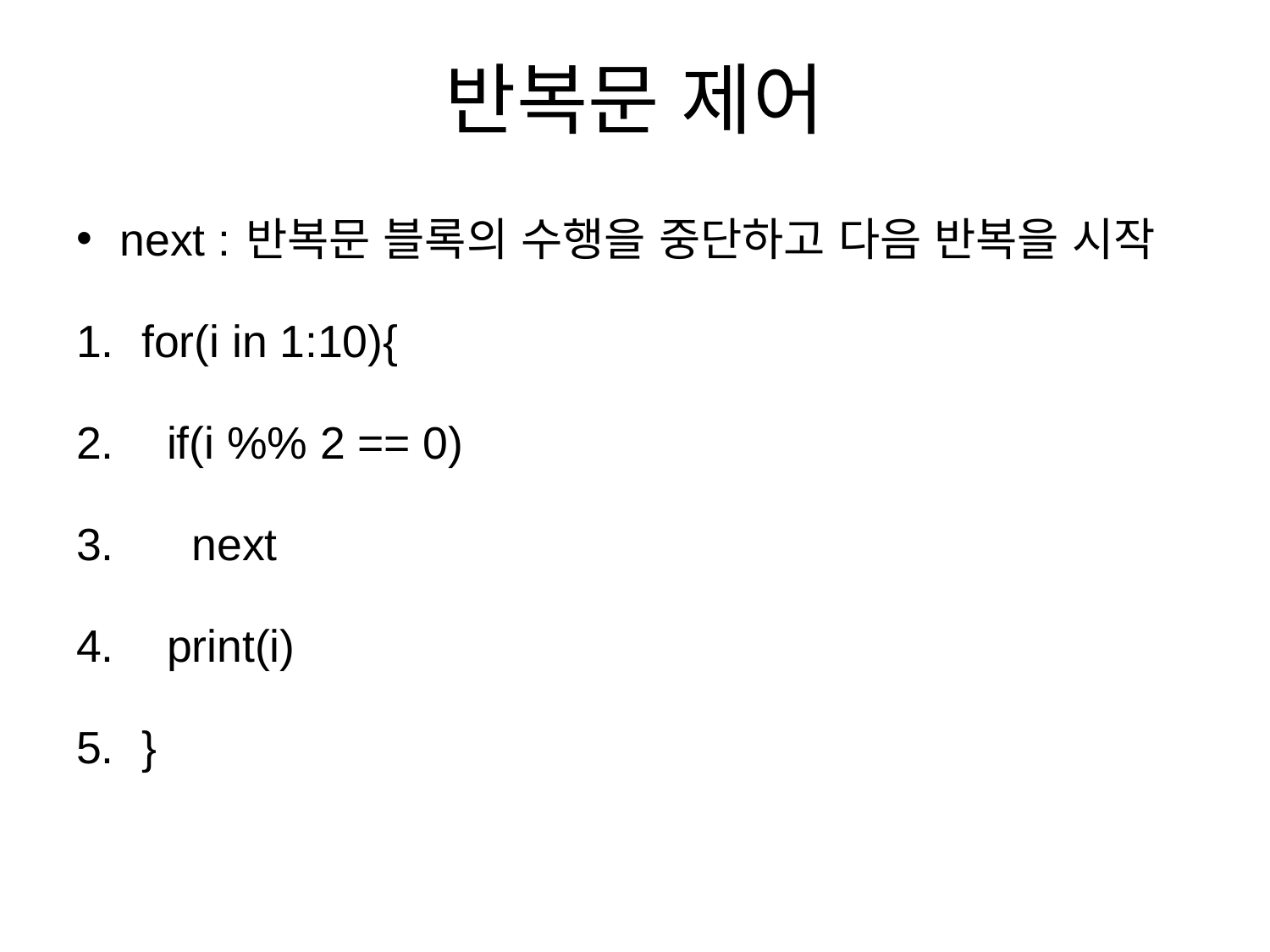

# 반복문 제어
next : 반복문 블록의 수행을 중단하고 다음 반복을 시작
for(i in 1:10){
  if(i %% 2 == 0)
    next
  print(i)
}